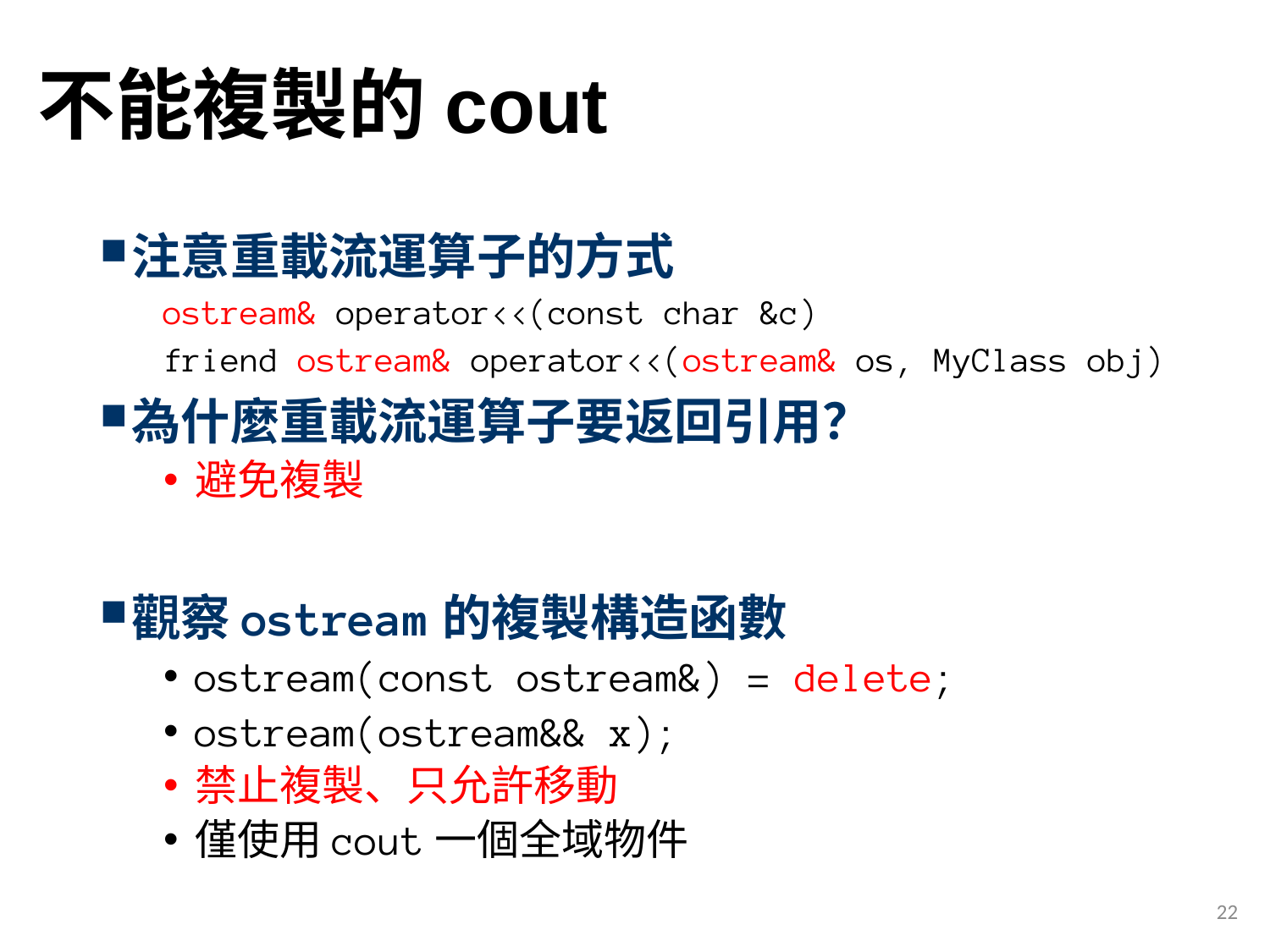

# 不能複製的cout
注意重載流運算子的方式
ostream& operator<<(const char &c)
friend ostream& operator<<(ostream& os, MyClass obj)
為什麼重載流運算子要返回引用？
避免複製

觀察ostream的複製構造函數
ostream(const ostream&) = delete;
ostream(ostream&& x);
禁止複製、只允許移動
僅使用cout一個全域物件

22